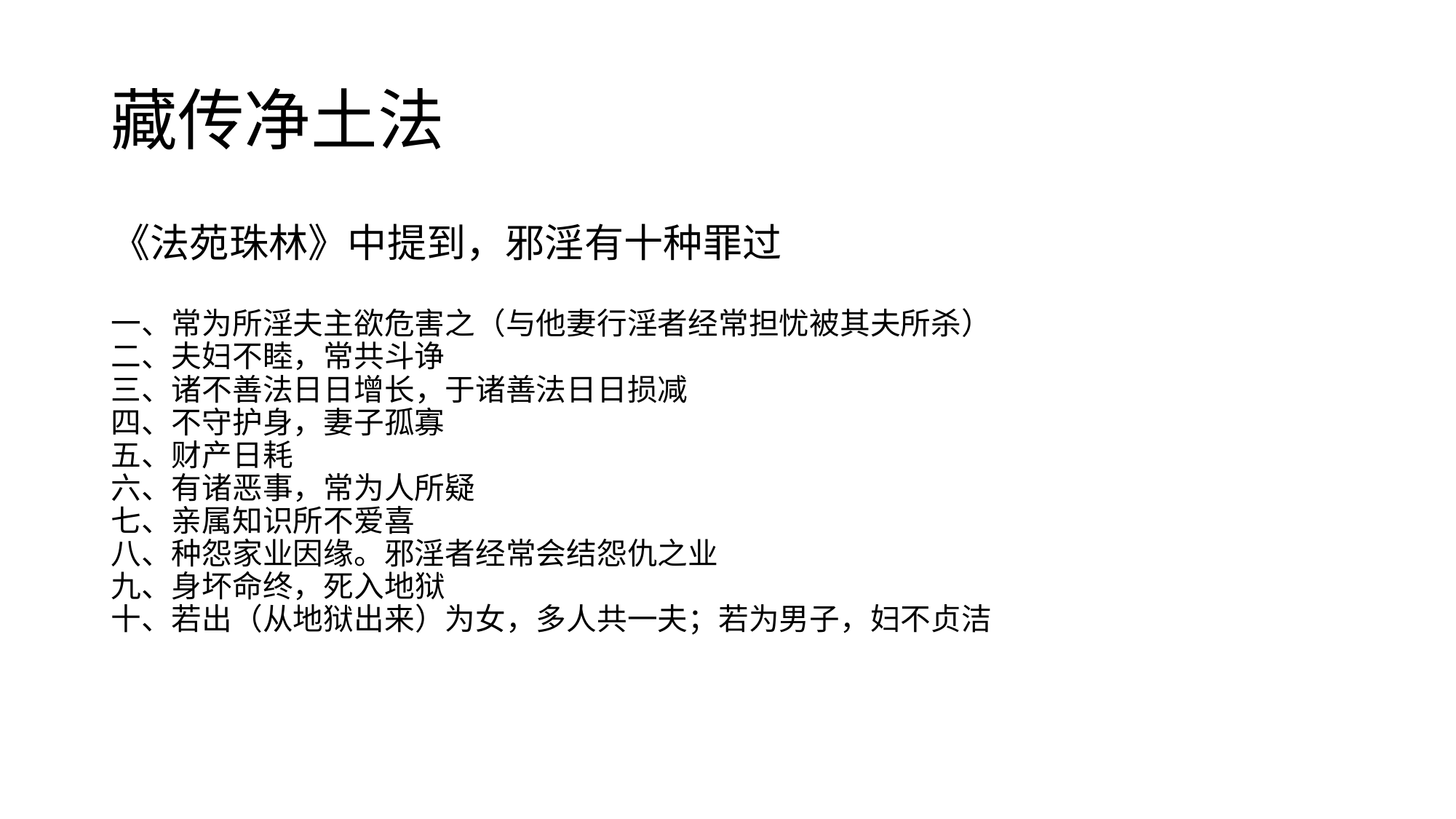

# 藏传净土法
《法苑珠林》中提到，邪淫有十种罪过

一、常为所淫夫主欲危害之（与他妻行淫者经常担忧被其夫所杀）
二、夫妇不睦，常共斗诤
三、诸不善法日日增长，于诸善法日日损减
四、不守护身，妻子孤寡
五、财产日耗
六、有诸恶事，常为人所疑
七、亲属知识所不爱喜
八、种怨家业因缘。邪淫者经常会结怨仇之业
九、身坏命终，死入地狱
十、若出（从地狱出来）为女，多人共一夫；若为男子，妇不贞洁